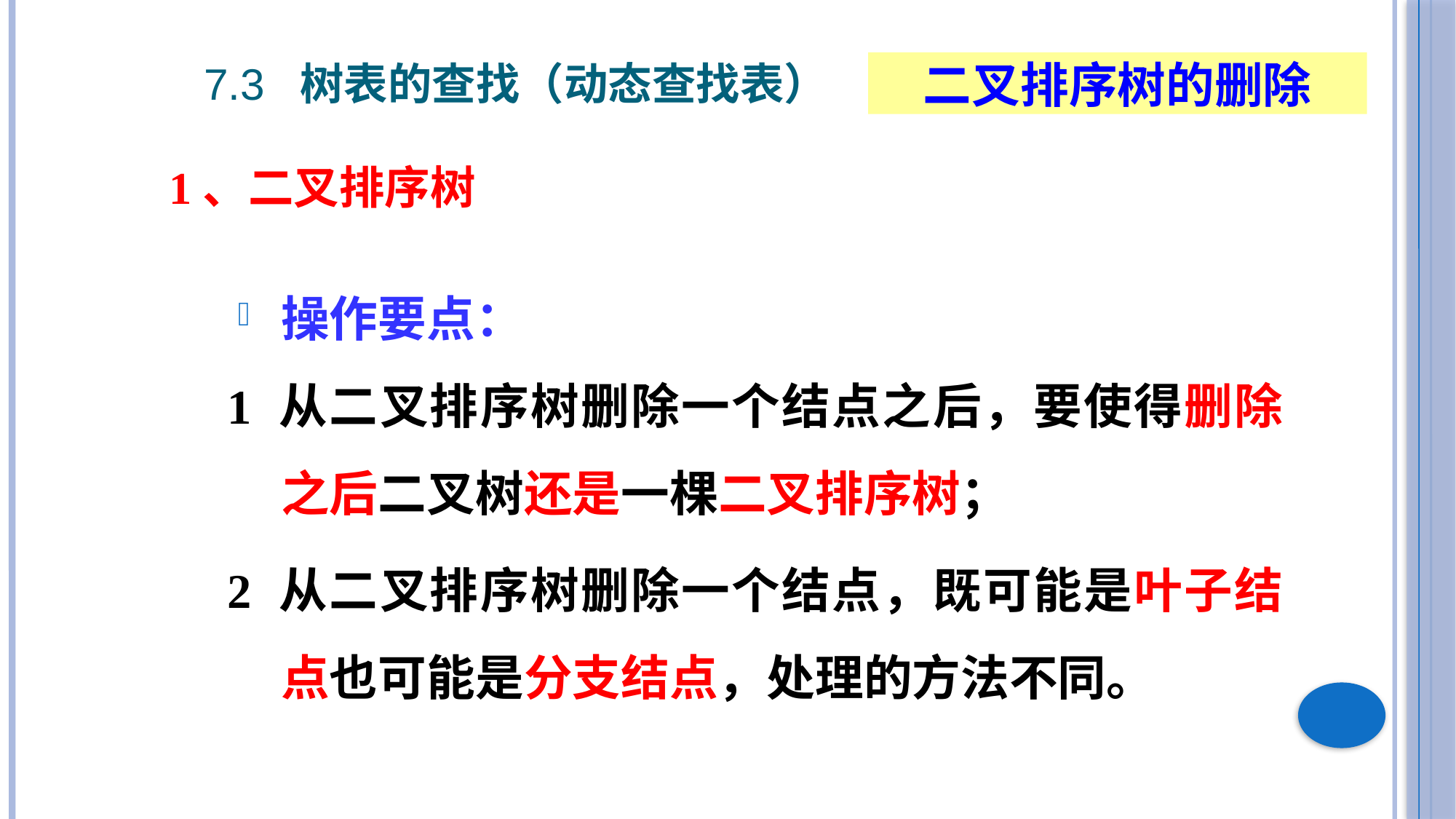

7.3  树表的查找（动态查找表）
二叉排序树的删除
1、二叉排序树
操作要点：
1 从二叉排序树删除一个结点之后，要使得删除之后二叉树还是一棵二叉排序树；
2 从二叉排序树删除一个结点，既可能是叶子结点也可能是分支结点，处理的方法不同。